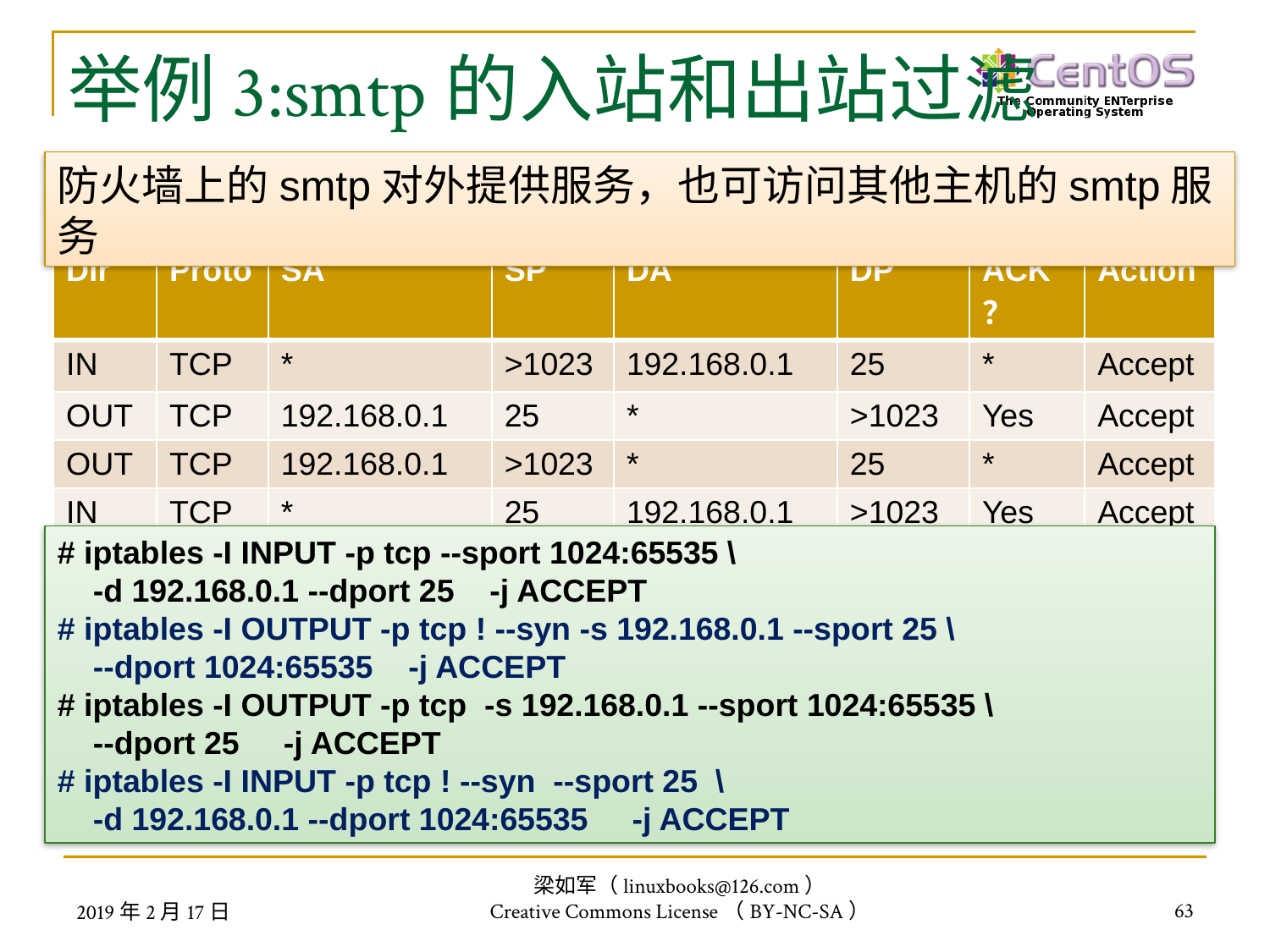

# 举例3:smtp的入站和出站过滤
防火墙上的smtp对外提供服务，也可访问其他主机的smtp服务
| Dir | Proto | SA | SP | DA | DP | ACK？ | Action |
| --- | --- | --- | --- | --- | --- | --- | --- |
| IN | TCP | \* | >1023 | 192.168.0.1 | 25 | \* | Accept |
| OUT | TCP | 192.168.0.1 | 25 | \* | >1023 | Yes | Accept |
| OUT | TCP | 192.168.0.1 | >1023 | \* | 25 | \* | Accept |
| IN | TCP | \* | 25 | 192.168.0.1 | >1023 | Yes | Accept |
# iptables -I INPUT -p tcp --sport 1024:65535 \
    -d 192.168.0.1 --dport 25    -j ACCEPT
# iptables -I OUTPUT -p tcp ! --syn -s 192.168.0.1 --sport 25 \
    --dport 1024:65535    -j ACCEPT
# iptables -I OUTPUT -p tcp  -s 192.168.0.1 --sport 1024:65535 \
    --dport 25     -j ACCEPT
# iptables -I INPUT -p tcp ! --syn  --sport 25  \
    -d 192.168.0.1 --dport 1024:65535     -j ACCEPT
梁如军（linuxbooks@126.com）
Creative Commons License（BY-NC-SA）
2019年2月17日
63